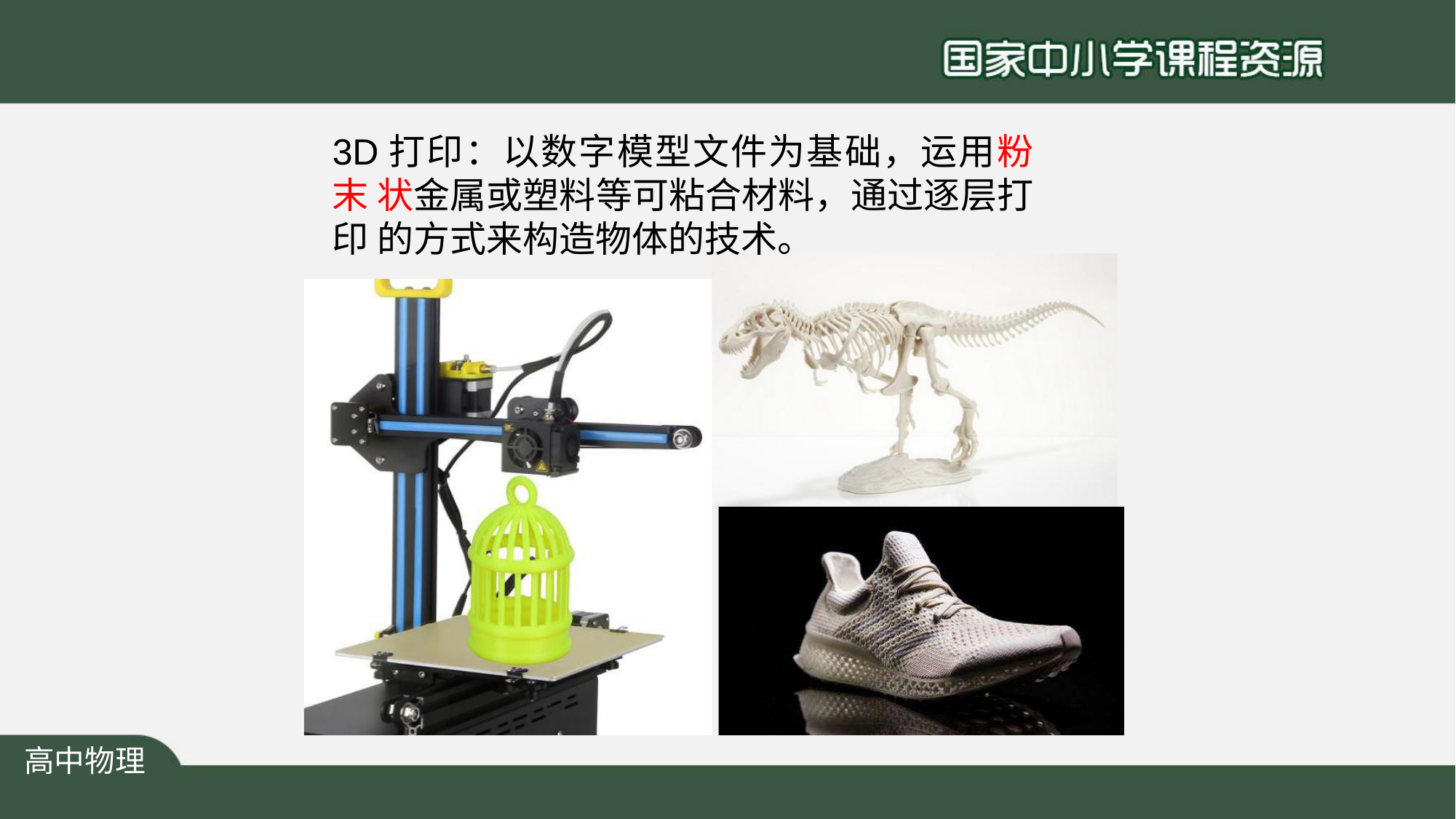

# 3D打印：以数字模型文件为基础，运用粉末 状金属或塑料等可粘合材料，通过逐层打印 的方式来构造物体的技术。

高中物理